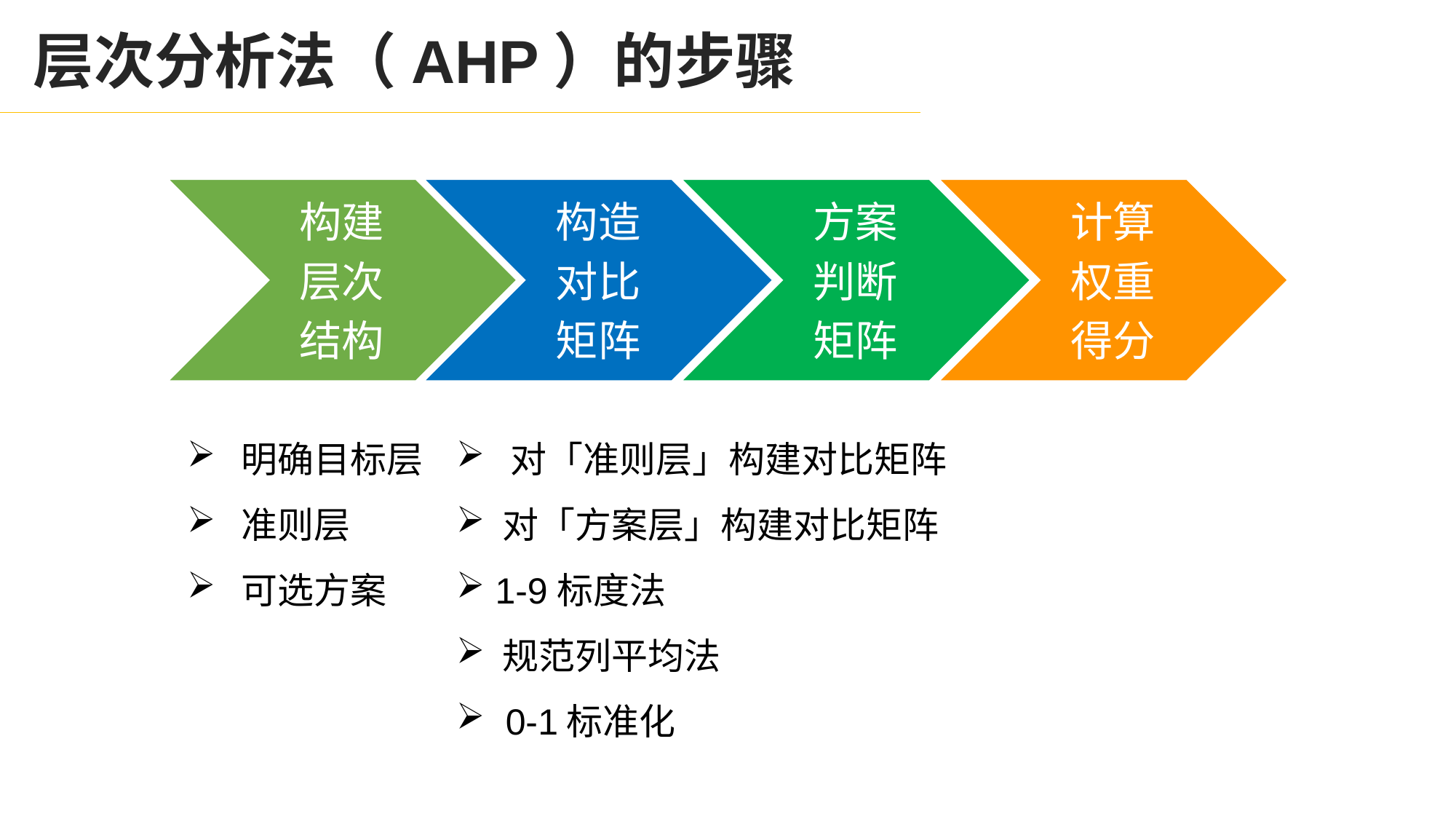

层次分析法（AHP）的步骤
构建
层次
结构
方案
判断
矩阵
计算
权重
得分
构造
对比
矩阵
  对「准则层」构建对比矩阵
 对「方案层」构建对比矩阵
 1-9标度法
 规范列平均法
  0-1标准化
  明确目标层
  准则层
  可选方案